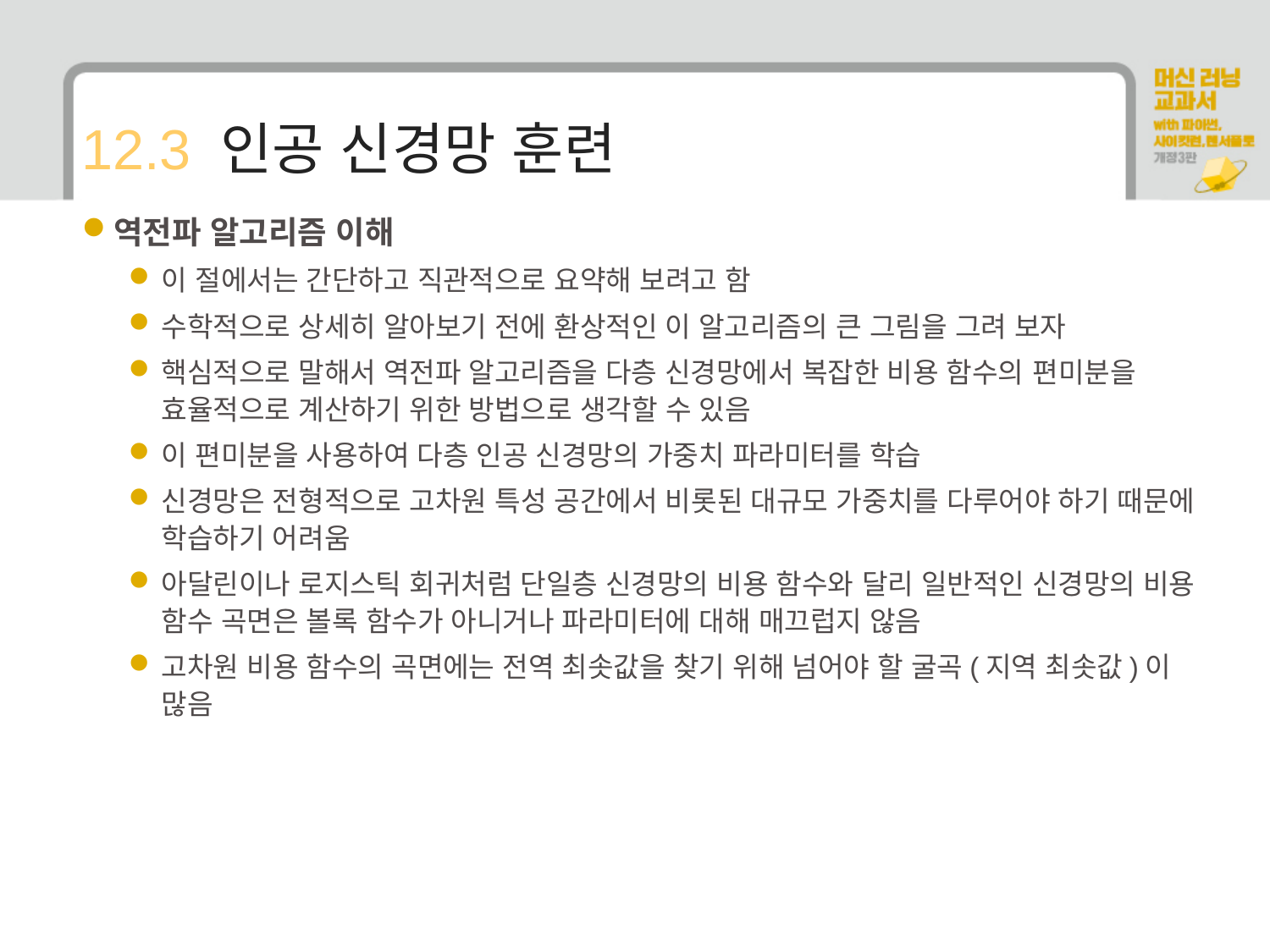

# 12.3 인공 신경망 훈련
역전파 알고리즘 이해
이 절에서는 간단하고 직관적으로 요약해 보려고 함
수학적으로 상세히 알아보기 전에 환상적인 이 알고리즘의 큰 그림을 그려 보자
핵심적으로 말해서 역전파 알고리즘을 다층 신경망에서 복잡한 비용 함수의 편미분을 효율적으로 계산하기 위한 방법으로 생각할 수 있음
이 편미분을 사용하여 다층 인공 신경망의 가중치 파라미터를 학습
신경망은 전형적으로 고차원 특성 공간에서 비롯된 대규모 가중치를 다루어야 하기 때문에 학습하기 어려움
아달린이나 로지스틱 회귀처럼 단일층 신경망의 비용 함수와 달리 일반적인 신경망의 비용 함수 곡면은 볼록 함수가 아니거나 파라미터에 대해 매끄럽지 않음
고차원 비용 함수의 곡면에는 전역 최솟값을 찾기 위해 넘어야 할 굴곡(지역 최솟값)이 많음